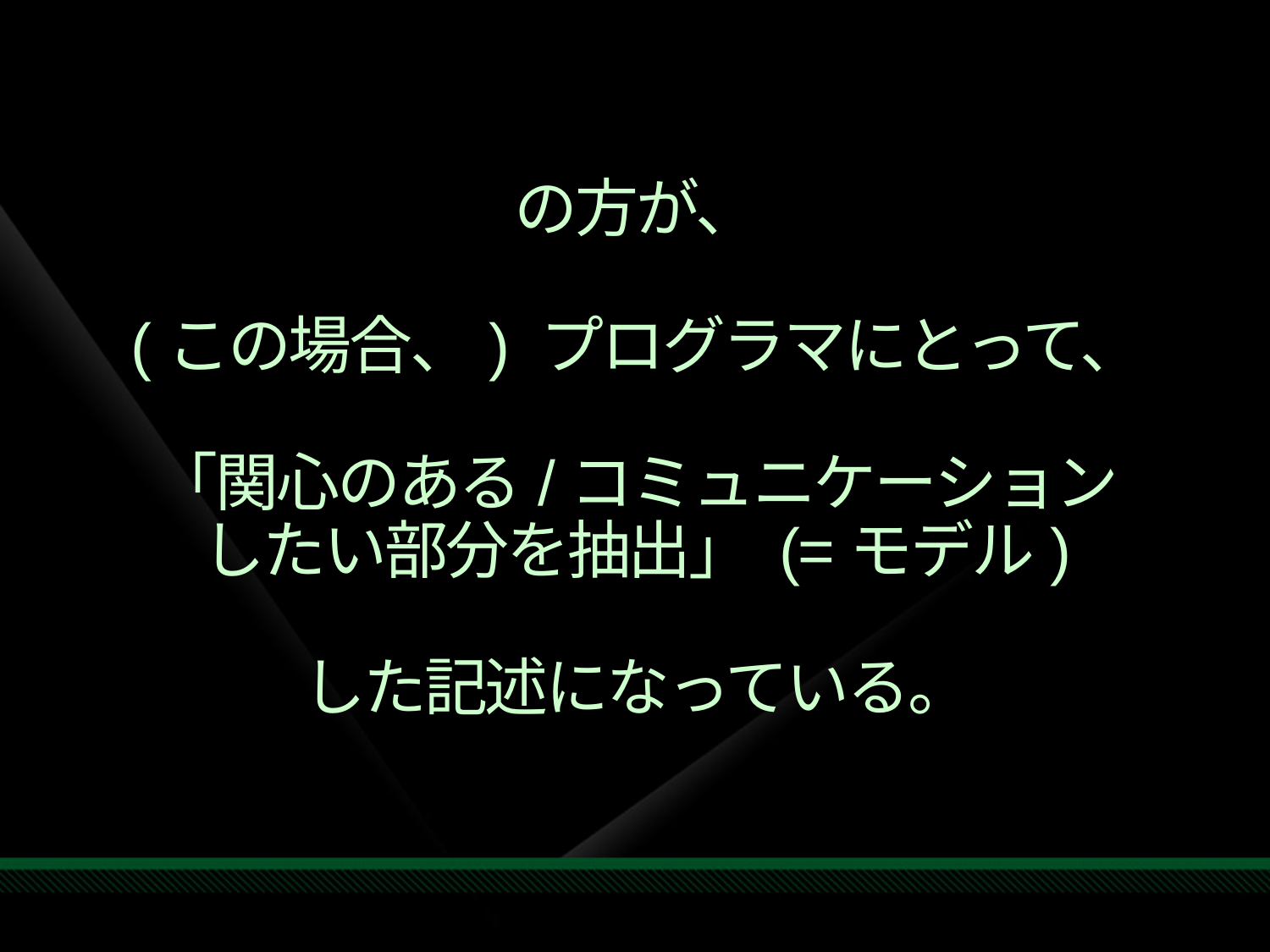

# の方が、 (この場合、) プログラマにとって、 「関心のある/コミュニケーション したい部分を抽出」 (=モデル) した記述になっている。